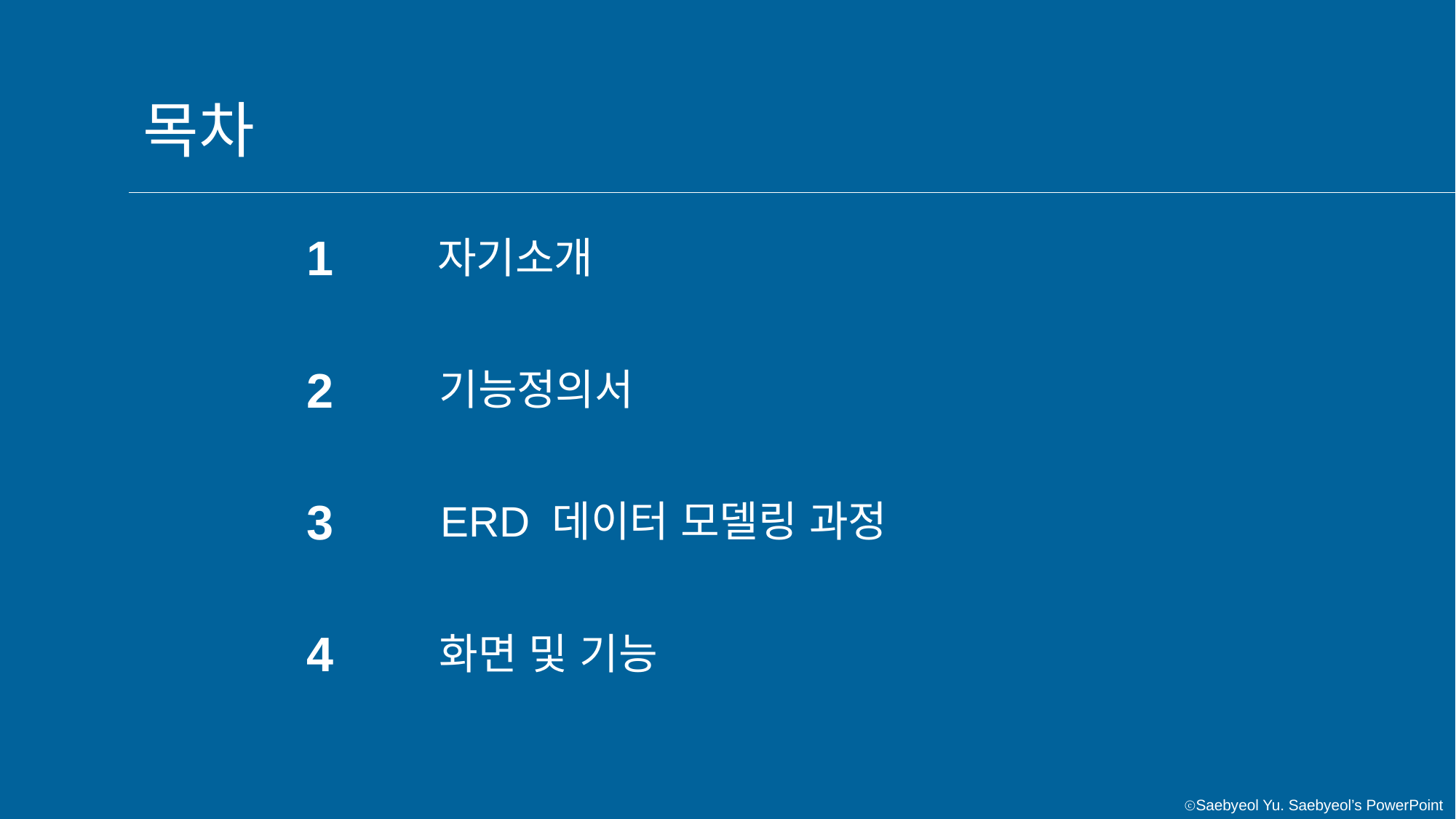

목차
1
자기소개
2
기능정의서
3
ERD 데이터 모델링 과정
4
화면 및 기능